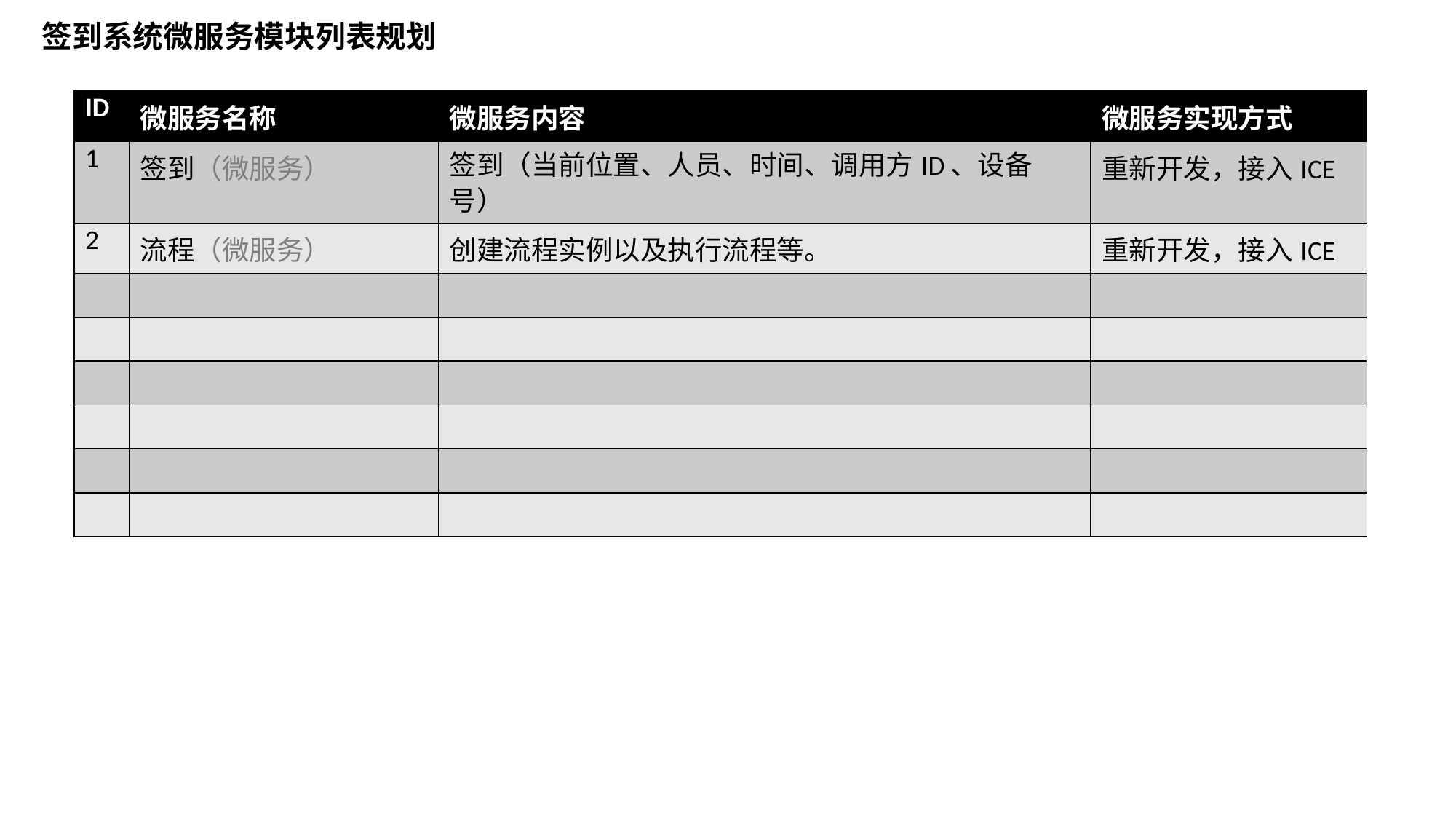

签到系统微服务模块列表规划
| ID | 微服务名称 | 微服务内容 | 微服务实现方式 |
| --- | --- | --- | --- |
| 1 | 签到（微服务） | 签到（当前位置、人员、时间、调用方ID、设备号） | 重新开发，接入ICE |
| 2 | 流程（微服务） | 创建流程实例以及执行流程等。 | 重新开发，接入ICE |
|  |  |  |  |
|  |  |  |  |
|  |  |  |  |
|  |  |  |  |
|  |  |  |  |
|  |  |  |  |